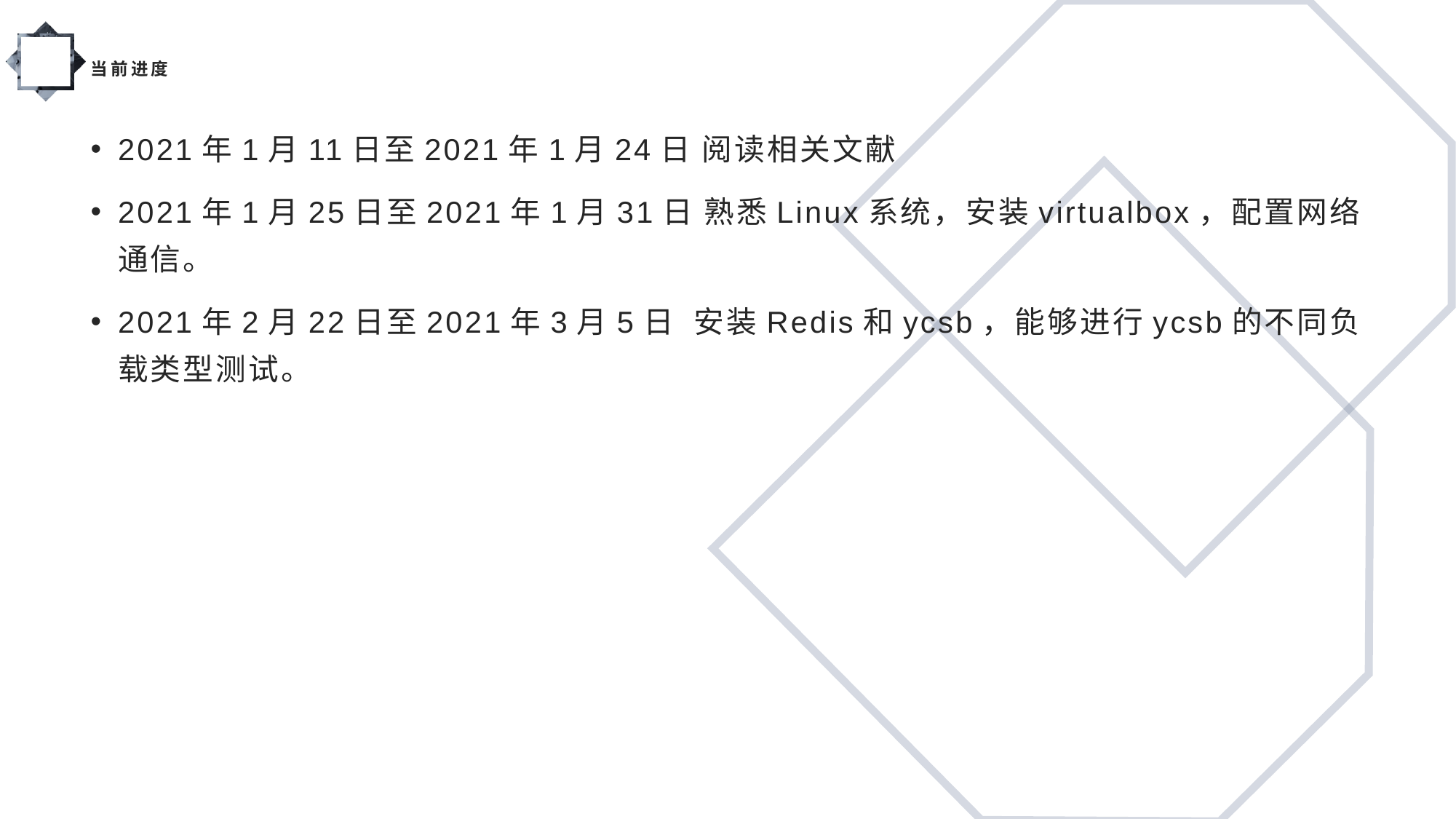

# 当前进度
2021年1月11日至2021年1月24日 阅读相关文献
2021年1月25日至2021年1月31日 熟悉Linux系统，安装virtualbox，配置网络通信。
2021年2月22日至2021年3月5日  安装Redis和ycsb，能够进行ycsb的不同负载类型测试。